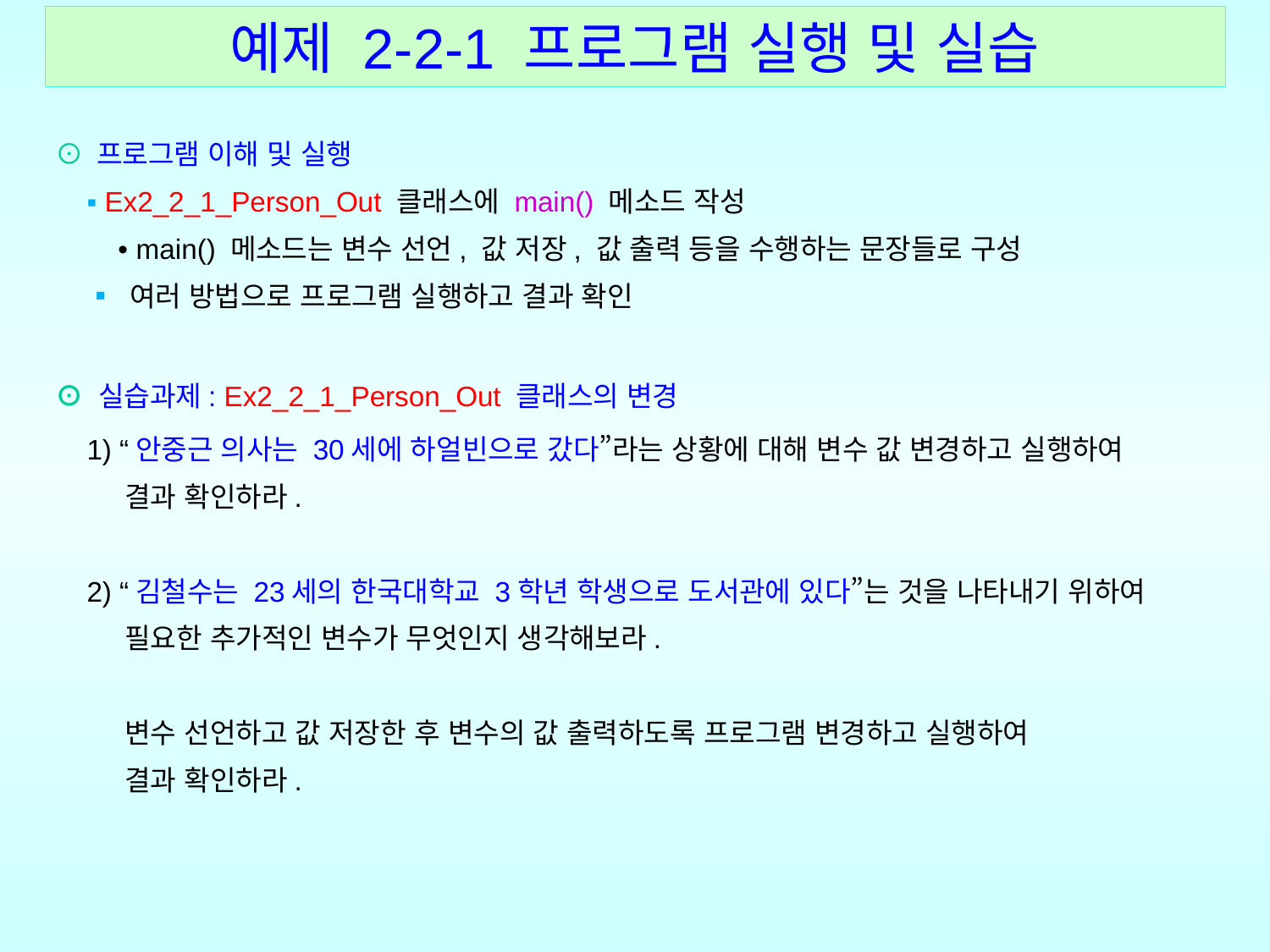

예제 2-2-1 프로그램 실행 및 실습
⊙ 프로그램 이해 및 실행
    ▪ Ex2_2_1_Person_Out 클래스에 main() 메소드 작성
        • main() 메소드는 변수 선언, 값 저장, 값 출력 등을 수행하는 문장들로 구성
    ▪ 여러 방법으로 프로그램 실행하고 결과 확인

⊙ 실습과제: Ex2_2_1_Person_Out 클래스의 변경
    1) “안중근 의사는 30세에 하얼빈으로 갔다”라는 상황에 대해 변수 값 변경하고 실행하여
        결과 확인하라.

    2) “김철수는 23세의 한국대학교 3학년 학생으로 도서관에 있다”는 것을 나타내기 위하여
        필요한 추가적인 변수가 무엇인지 생각해보라.

        변수 선언하고 값 저장한 후 변수의 값 출력하도록 프로그램 변경하고 실행하여
        결과 확인하라.